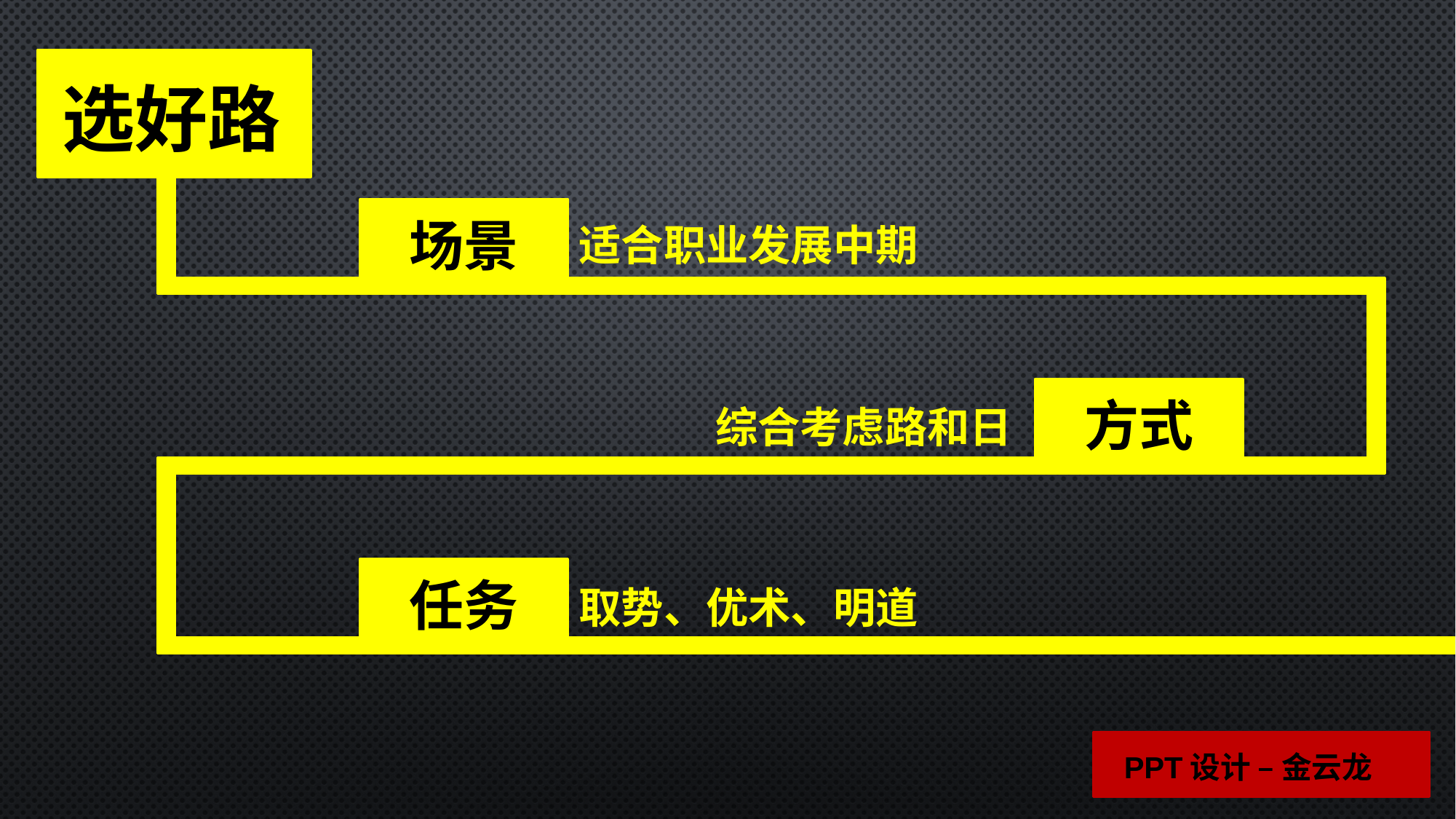

选好路

场景
适合职业发展中期

方式
综合考虑路和日

任务
取势、优术、明道

PPT设计 – 金云龙